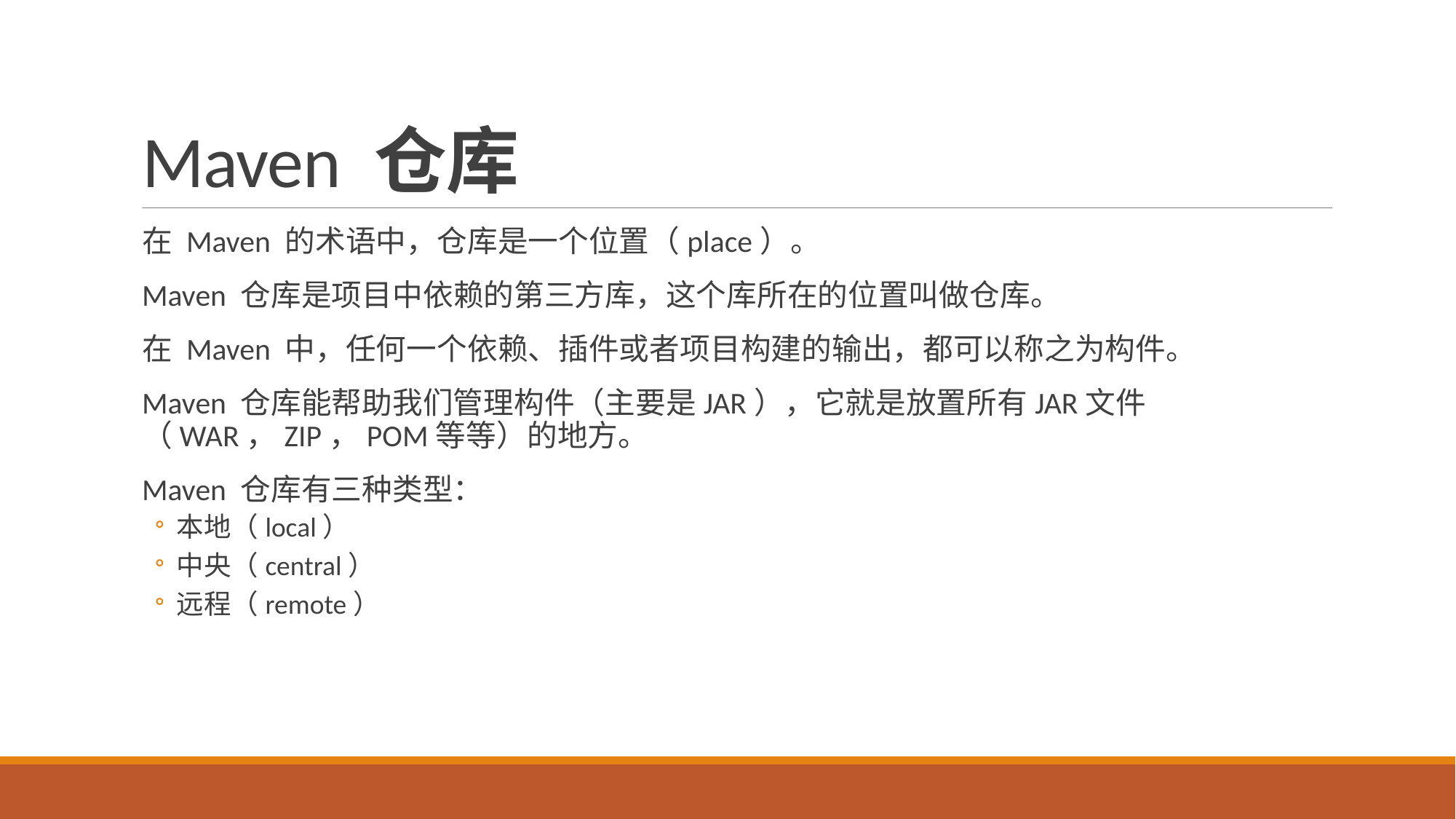

# Maven 仓库
在 Maven 的术语中，仓库是一个位置（place）。
Maven 仓库是项目中依赖的第三方库，这个库所在的位置叫做仓库。
在 Maven 中，任何一个依赖、插件或者项目构建的输出，都可以称之为构件。
Maven 仓库能帮助我们管理构件（主要是JAR），它就是放置所有JAR文件（WAR，ZIP，POM等等）的地方。
Maven 仓库有三种类型：
本地（local）
中央（central）
远程（remote）